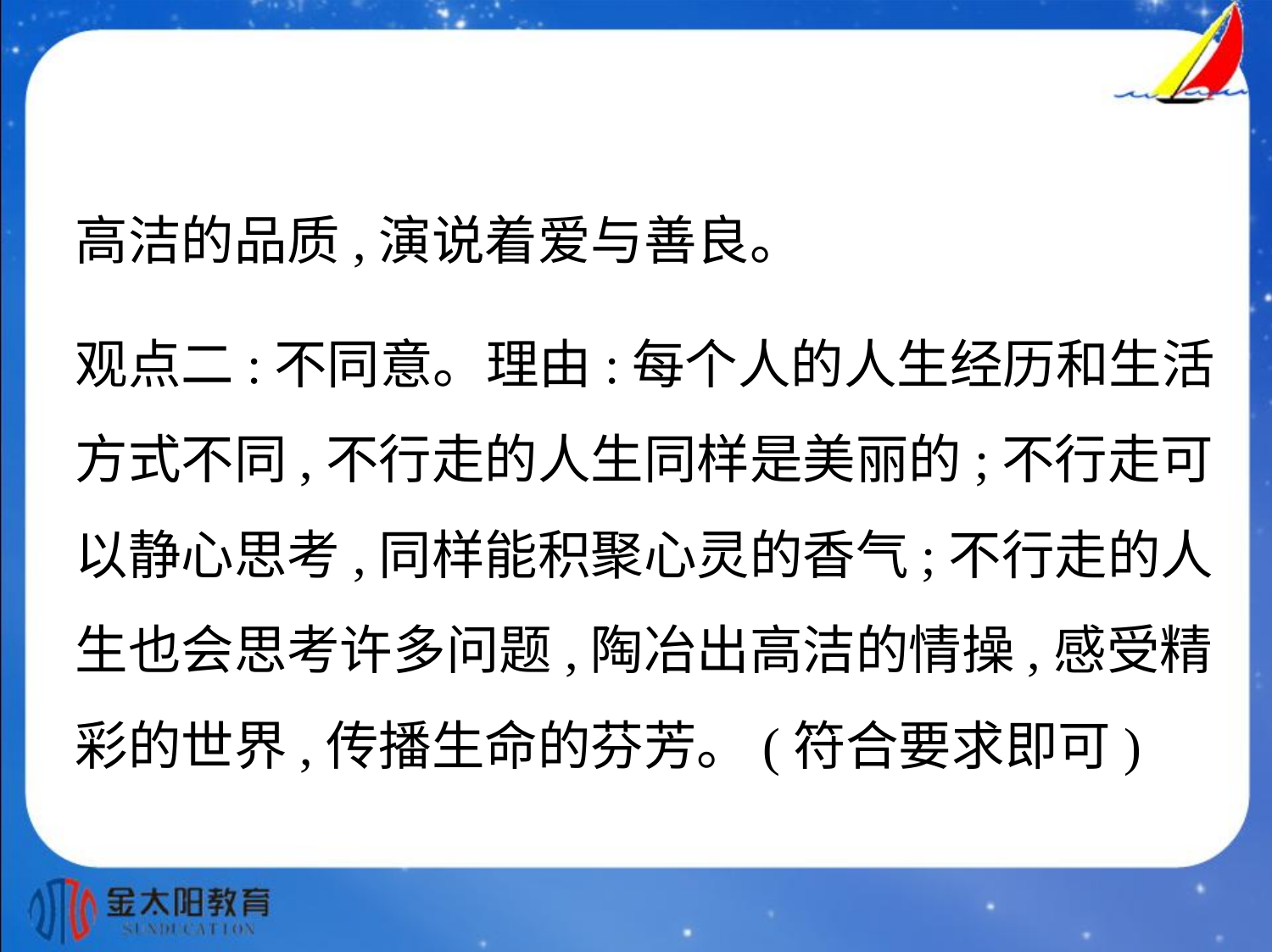

高洁的品质,演说着爱与善良。
观点二:不同意。理由:每个人的人生经历和生活
方式不同,不行走的人生同样是美丽的;不行走可
以静心思考,同样能积聚心灵的香气;不行走的人
生也会思考许多问题,陶冶出高洁的情操,感受精
彩的世界,传播生命的芬芳。(符合要求即可)